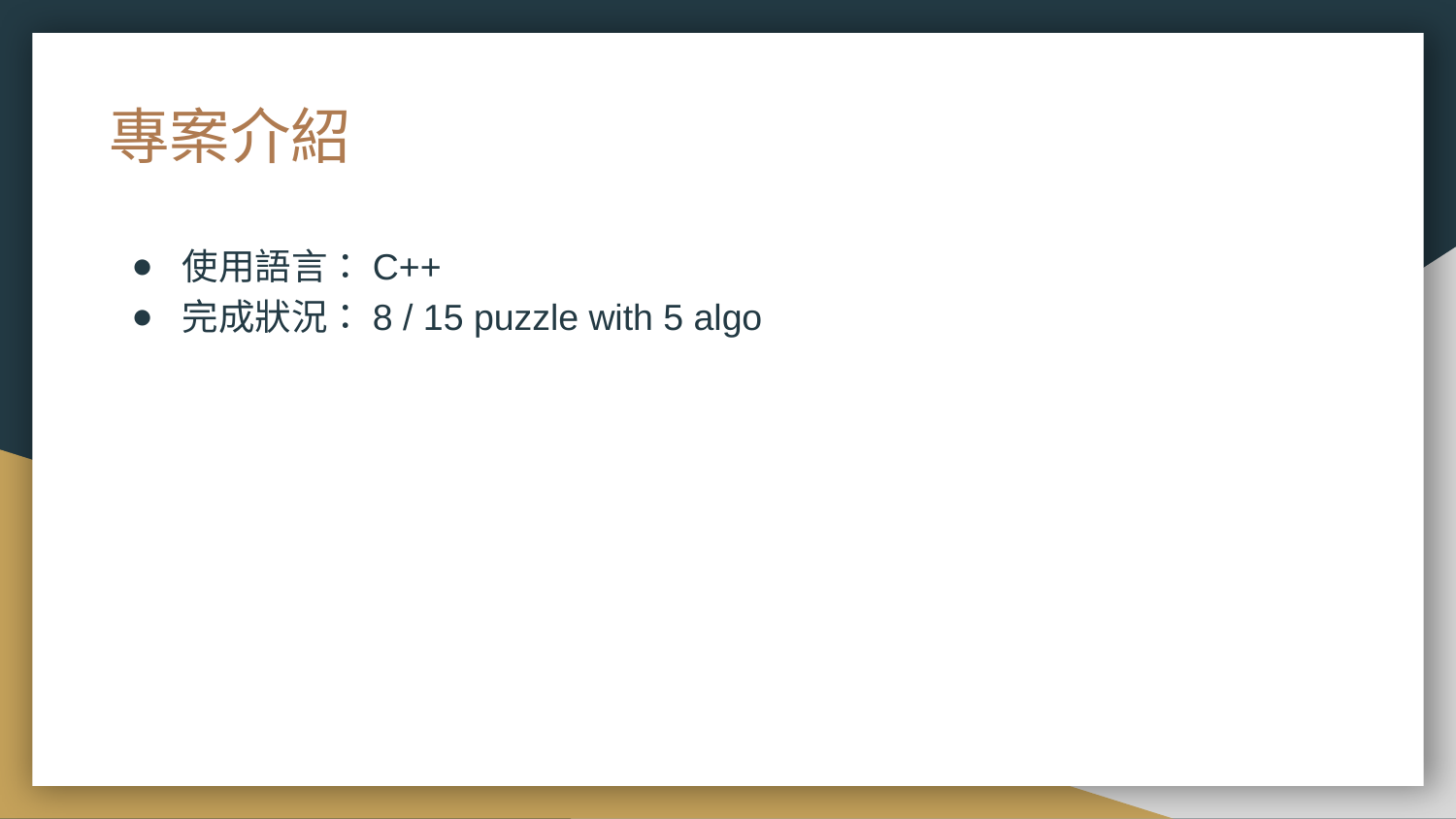

# 專案介紹
使用語言：C++
完成狀況：8 / 15 puzzle with 5 algo